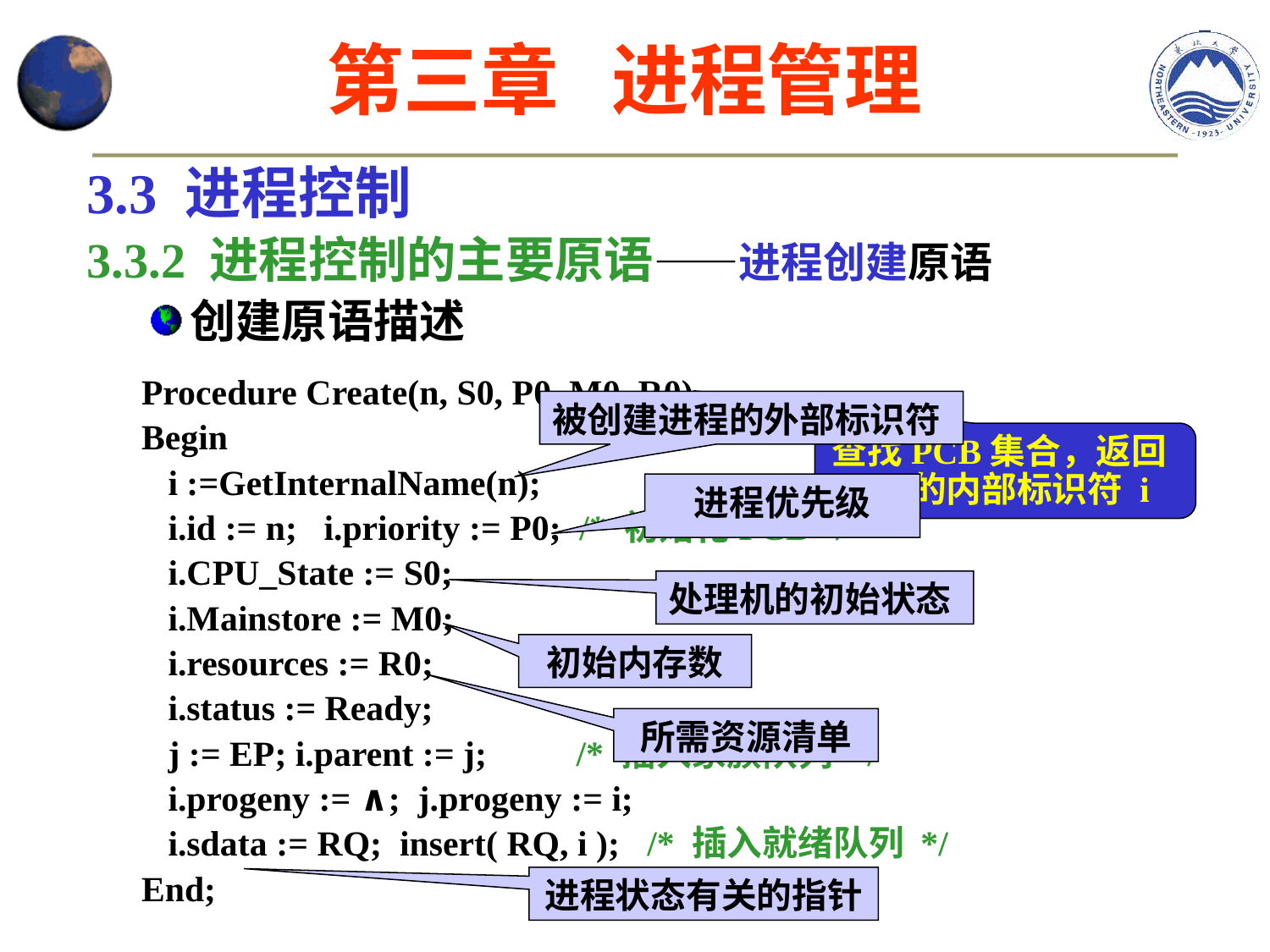

第三章   进程管理
3.3 进程控制
3.3.2 进程控制的主要原语——进程创建原语
创建原语描述
Procedure Create(n, S0, P0, M0, R0)
Begin
   i :=GetInternalName(n);
   i.id := n;   i.priority := P0;  /* 初始化PCB */
   i.CPU_State := S0;
   i.Mainstore := M0;
   i.resources := R0;
   i.status := Ready;
   j := EP; i.parent := j;          /* 插入家族队列 */
   i.progeny := ∧;  j.progeny := i;
   i.sdata := RQ;  insert( RQ, i );   /* 插入就绪队列 */
End;
被创建进程的外部标识符
进程优先级
处理机的初始状态
初始内存数
所需资源清单
进程状态有关的指针
查找PCB集合，返回PCB的内部标识符 i